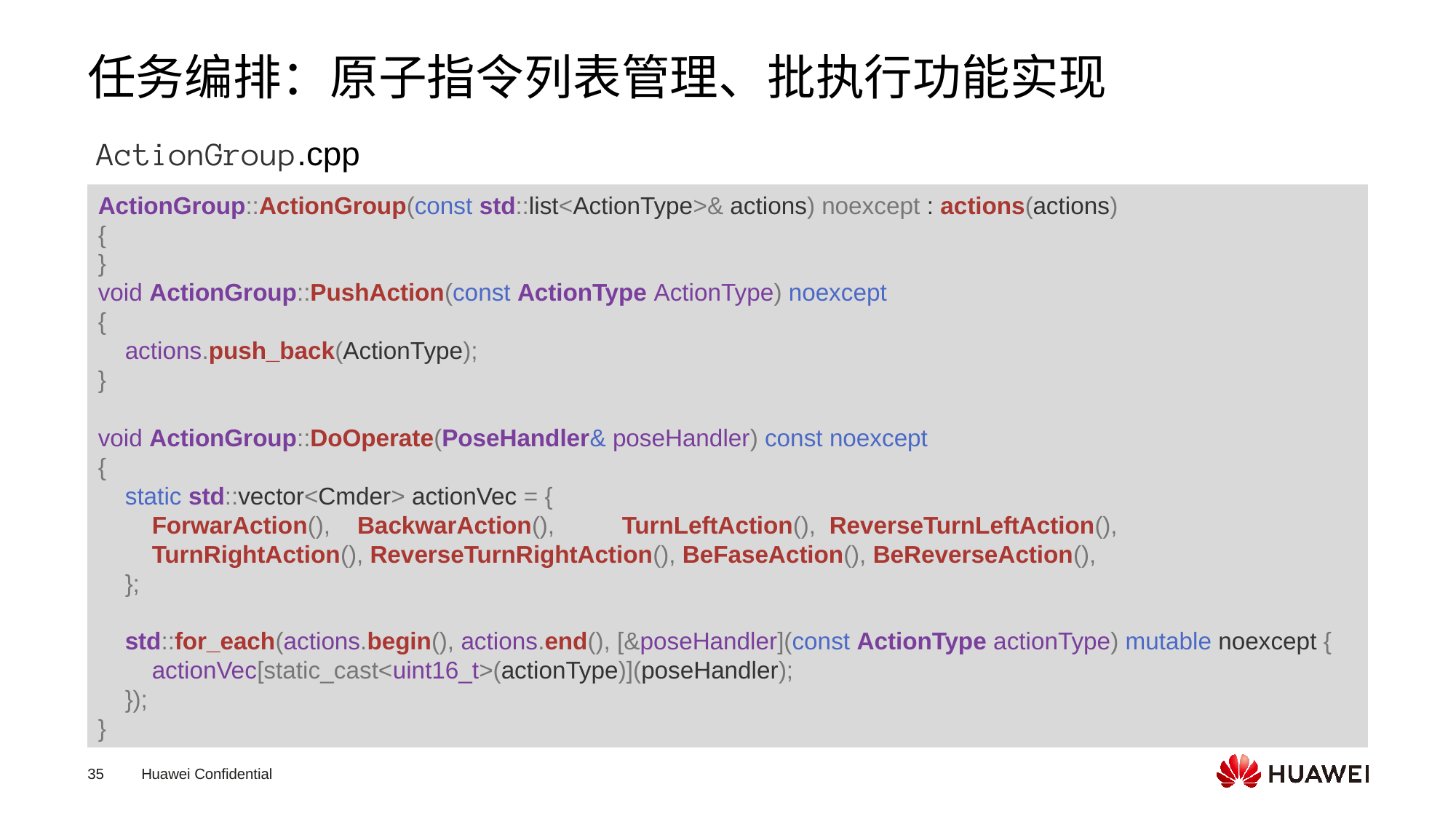

# 任务编排：原子指令列表管理、批执行功能实现
ActionGroup.cpp
ActionGroup::ActionGroup(const std::list<ActionType>& actions) noexcept : actions(actions)
{
}
void ActionGroup::PushAction(const ActionType ActionType) noexcept
{
    actions.push_back(ActionType);
}

void ActionGroup::DoOperate(PoseHandler& poseHandler) const noexcept
{
    static std::vector<Cmder> actionVec = {
        ForwarAction(),    BackwarAction(),          TurnLeftAction(),  ReverseTurnLeftAction(),
        TurnRightAction(), ReverseTurnRightAction(), BeFaseAction(), BeReverseAction(),
    };
    std::for_each(actions.begin(), actions.end(), [&poseHandler](const ActionType actionType) mutable noexcept {
        actionVec[static_cast<uint16_t>(actionType)](poseHandler);
    });
}